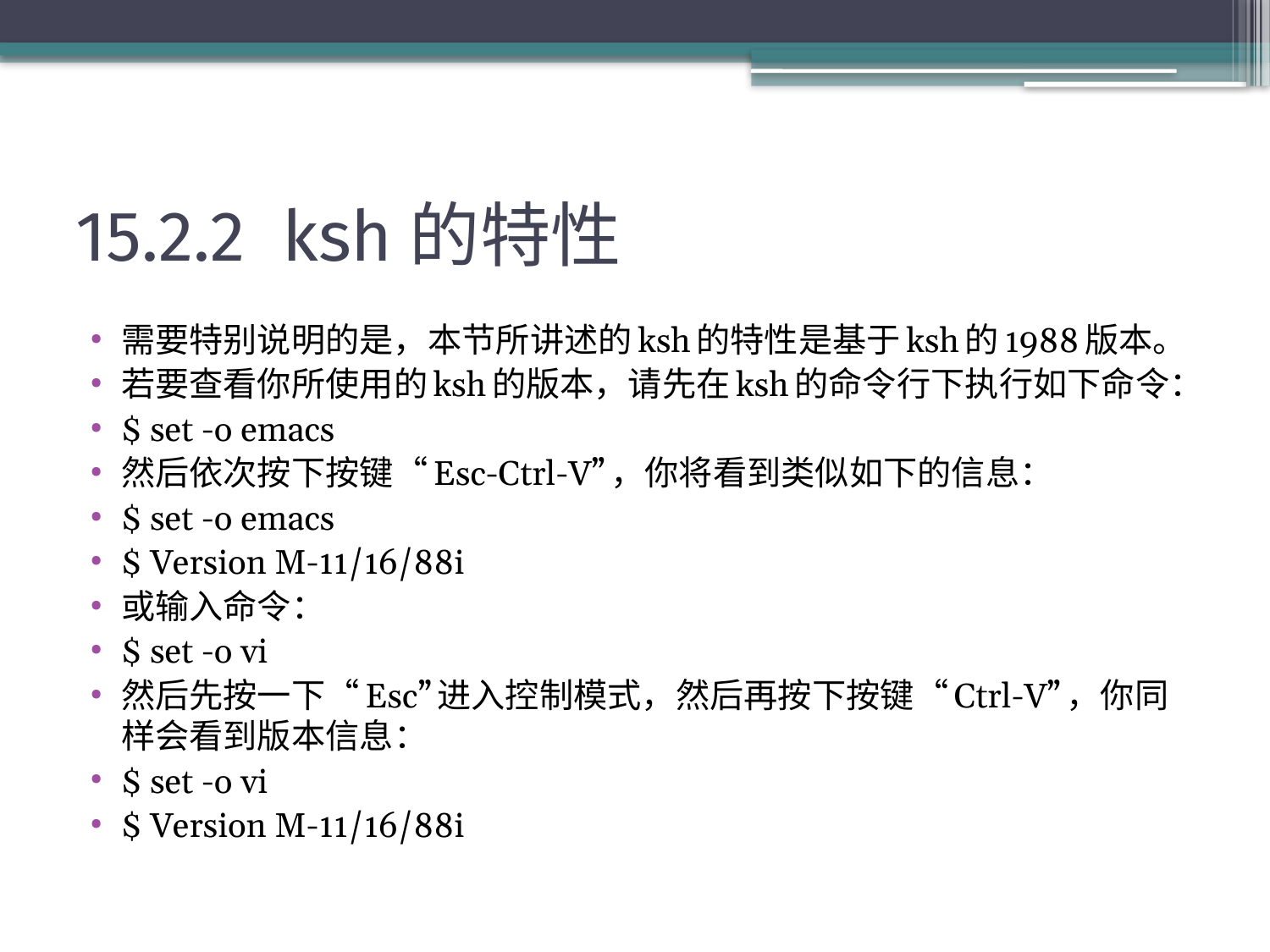

# 15.2.2  ksh的特性
需要特别说明的是，本节所讲述的ksh的特性是基于ksh的1988版本。
若要查看你所使用的ksh的版本，请先在ksh的命令行下执行如下命令：
$ set -o emacs
然后依次按下按键“Esc-Ctrl-V”，你将看到类似如下的信息：
$ set -o emacs
$ Version M-11/16/88i
或输入命令：
$ set -o vi
然后先按一下“Esc”进入控制模式，然后再按下按键“Ctrl-V”，你同样会看到版本信息：
$ set -o vi
$ Version M-11/16/88i